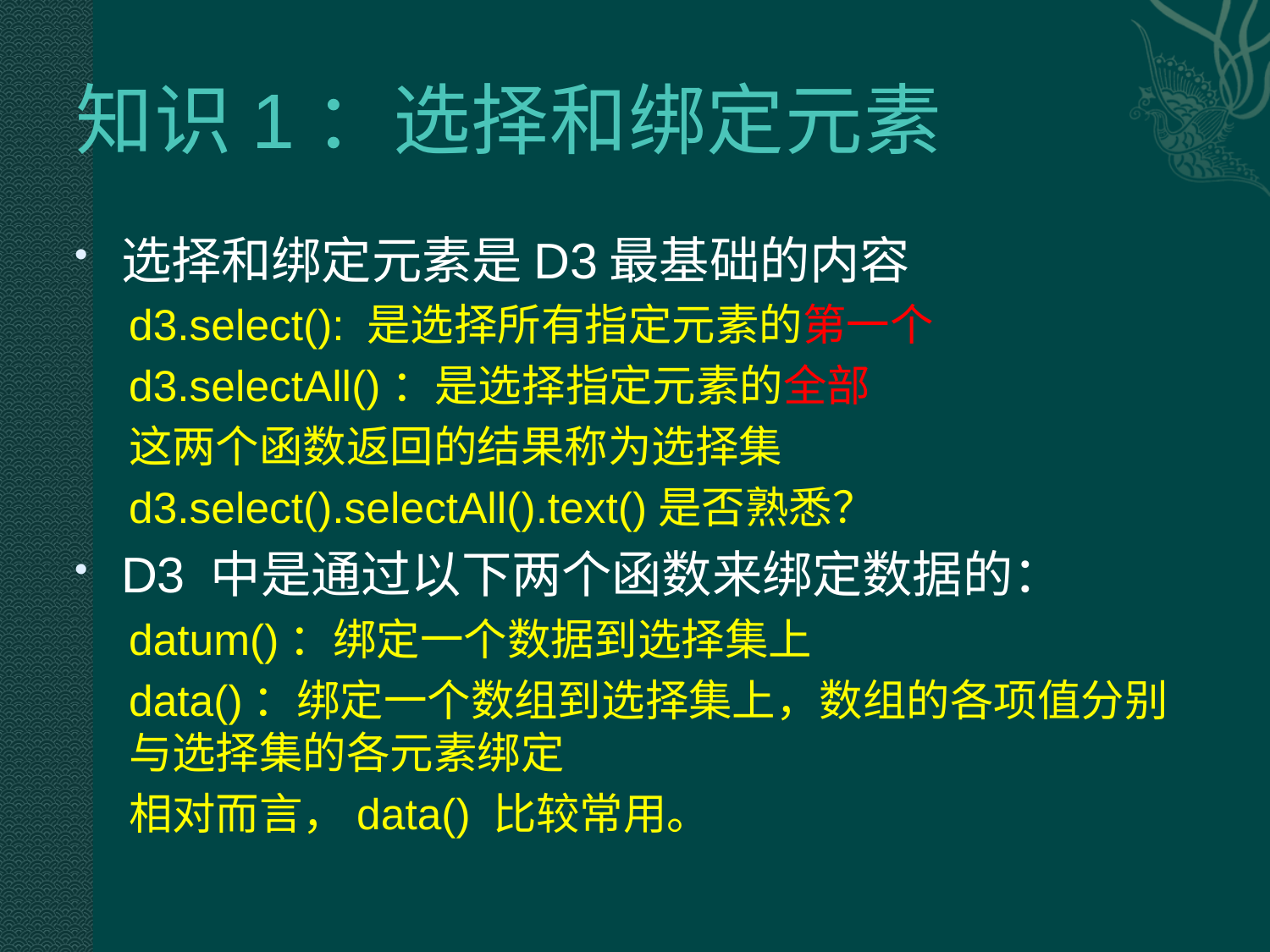

# 知识1：选择和绑定元素
选择和绑定元素是D3最基础的内容
d3.select(): 是选择所有指定元素的第一个
d3.selectAll()：是选择指定元素的全部
这两个函数返回的结果称为选择集
d3.select().selectAll().text()是否熟悉？
D3 中是通过以下两个函数来绑定数据的：
datum()：绑定一个数据到选择集上
data()：绑定一个数组到选择集上，数组的各项值分别与选择集的各元素绑定
相对而言，data() 比较常用。